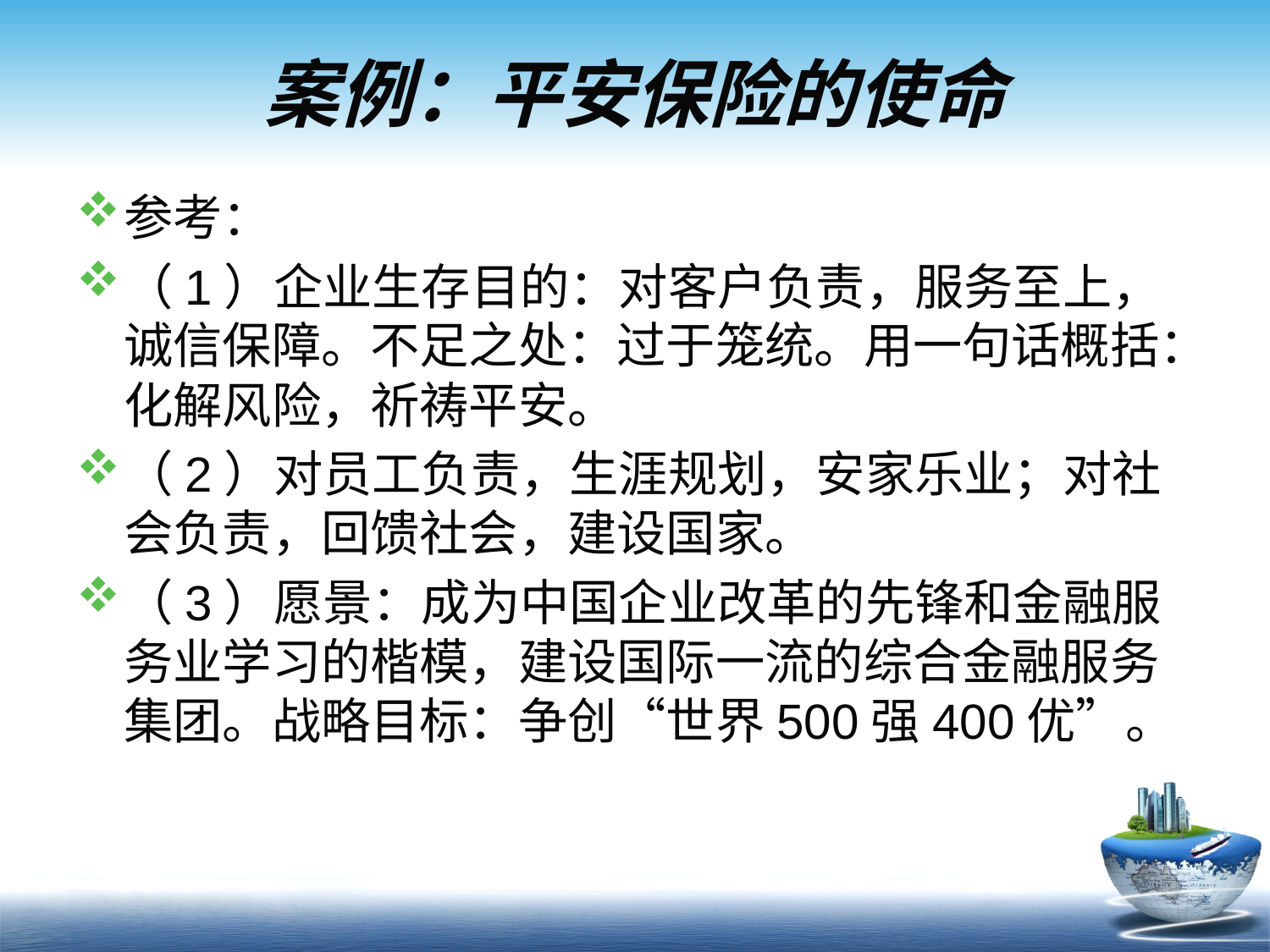

# 案例：平安保险的使命
参考：
（1）企业生存目的：对客户负责，服务至上，诚信保障。不足之处：过于笼统。用一句话概括：化解风险，祈祷平安。
（2）对员工负责，生涯规划，安家乐业；对社会负责，回馈社会，建设国家。
（3）愿景：成为中国企业改革的先锋和金融服务业学习的楷模，建设国际一流的综合金融服务集团。战略目标：争创“世界500强400优”。